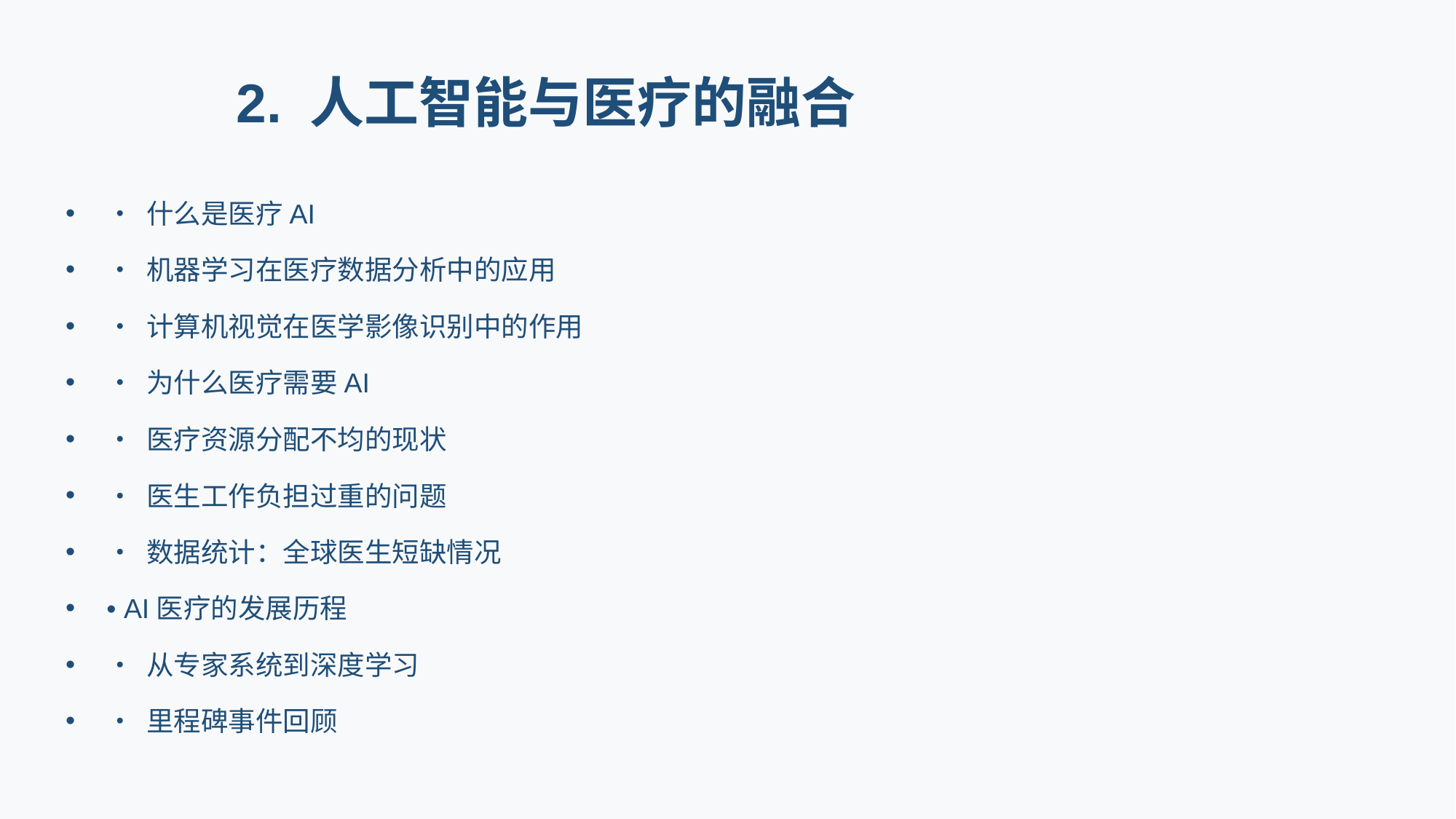

# 2. 人工智能与医疗的融合
• 什么是医疗AI
• 机器学习在医疗数据分析中的应用
• 计算机视觉在医学影像识别中的作用
• 为什么医疗需要AI
• 医疗资源分配不均的现状
• 医生工作负担过重的问题
• 数据统计：全球医生短缺情况
• AI医疗的发展历程
• 从专家系统到深度学习
• 里程碑事件回顾